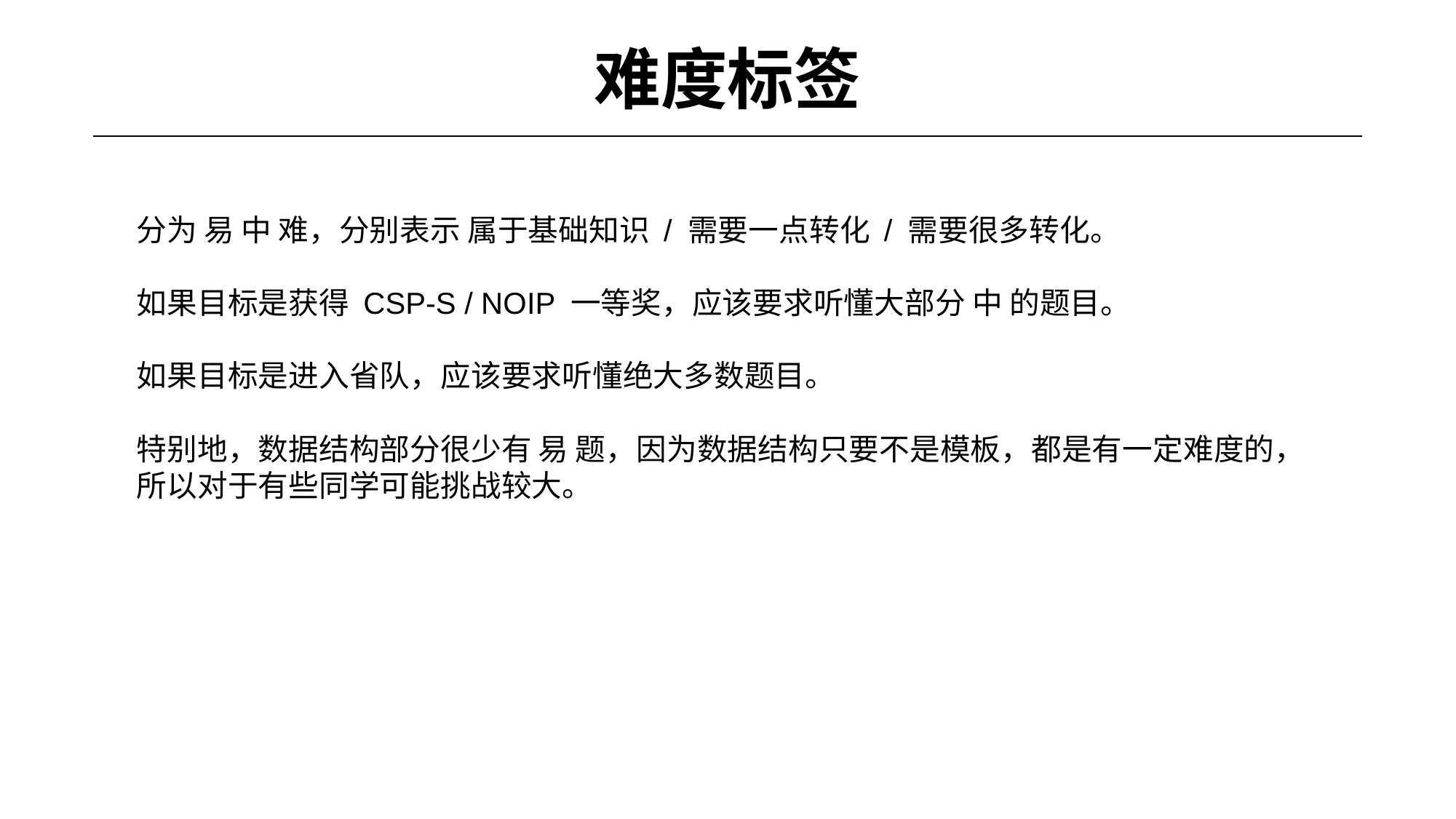

# 难度标签
分为 易 中 难，分别表示 属于基础知识 / 需要一点转化 / 需要很多转化。

如果目标是获得 CSP-S / NOIP 一等奖，应该要求听懂大部分 中 的题目。

如果目标是进入省队，应该要求听懂绝大多数题目。

特别地，数据结构部分很少有 易 题，因为数据结构只要不是模板，都是有一定难度的，所以对于有些同学可能挑战较大。